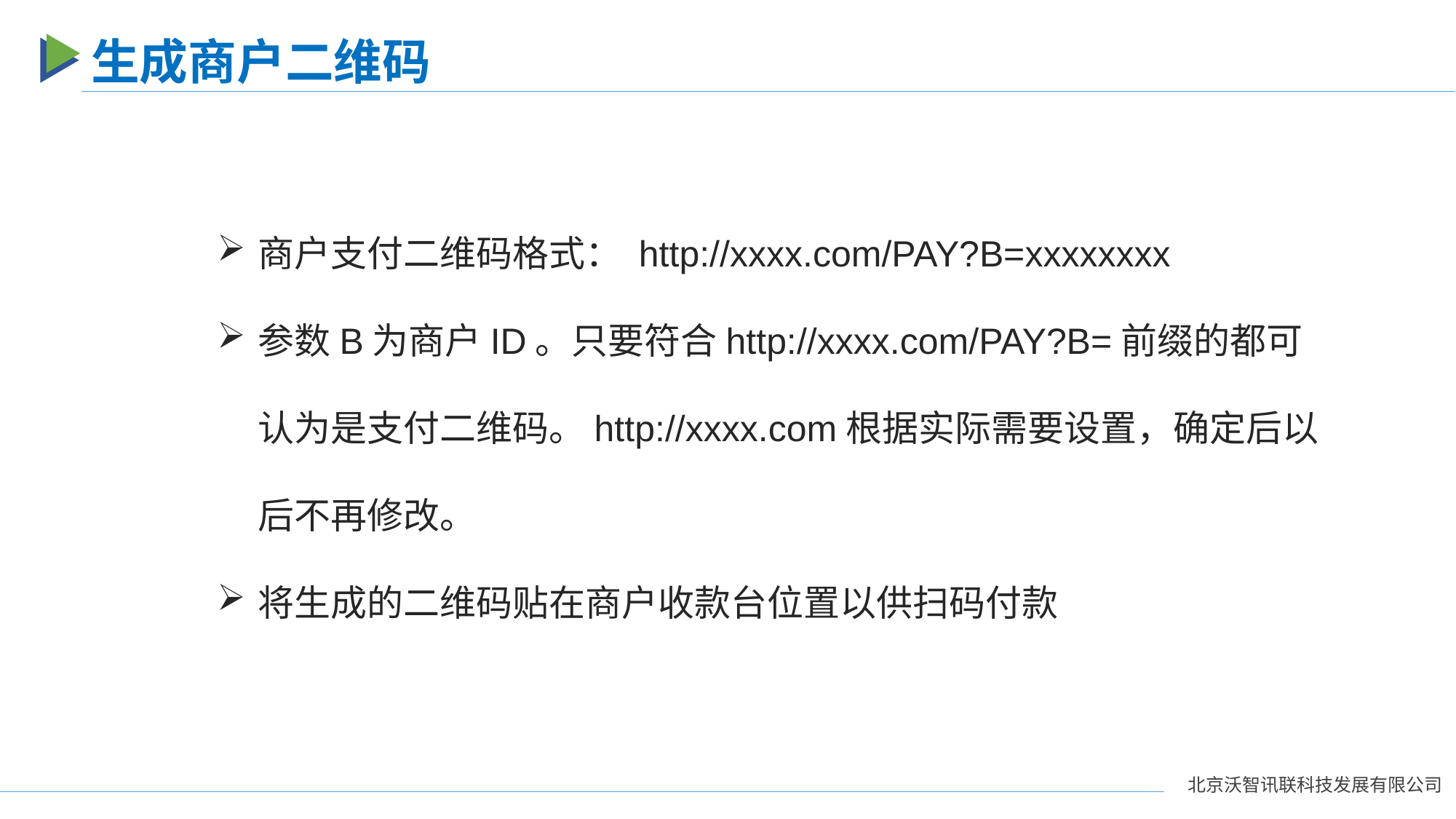

生成商户二维码
商户支付二维码格式： http://xxxx.com/PAY?B=xxxxxxxx
参数B为商户ID。只要符合http://xxxx.com/PAY?B=前缀的都可认为是支付二维码。http://xxxx.com根据实际需要设置，确定后以后不再修改。
将生成的二维码贴在商户收款台位置以供扫码付款